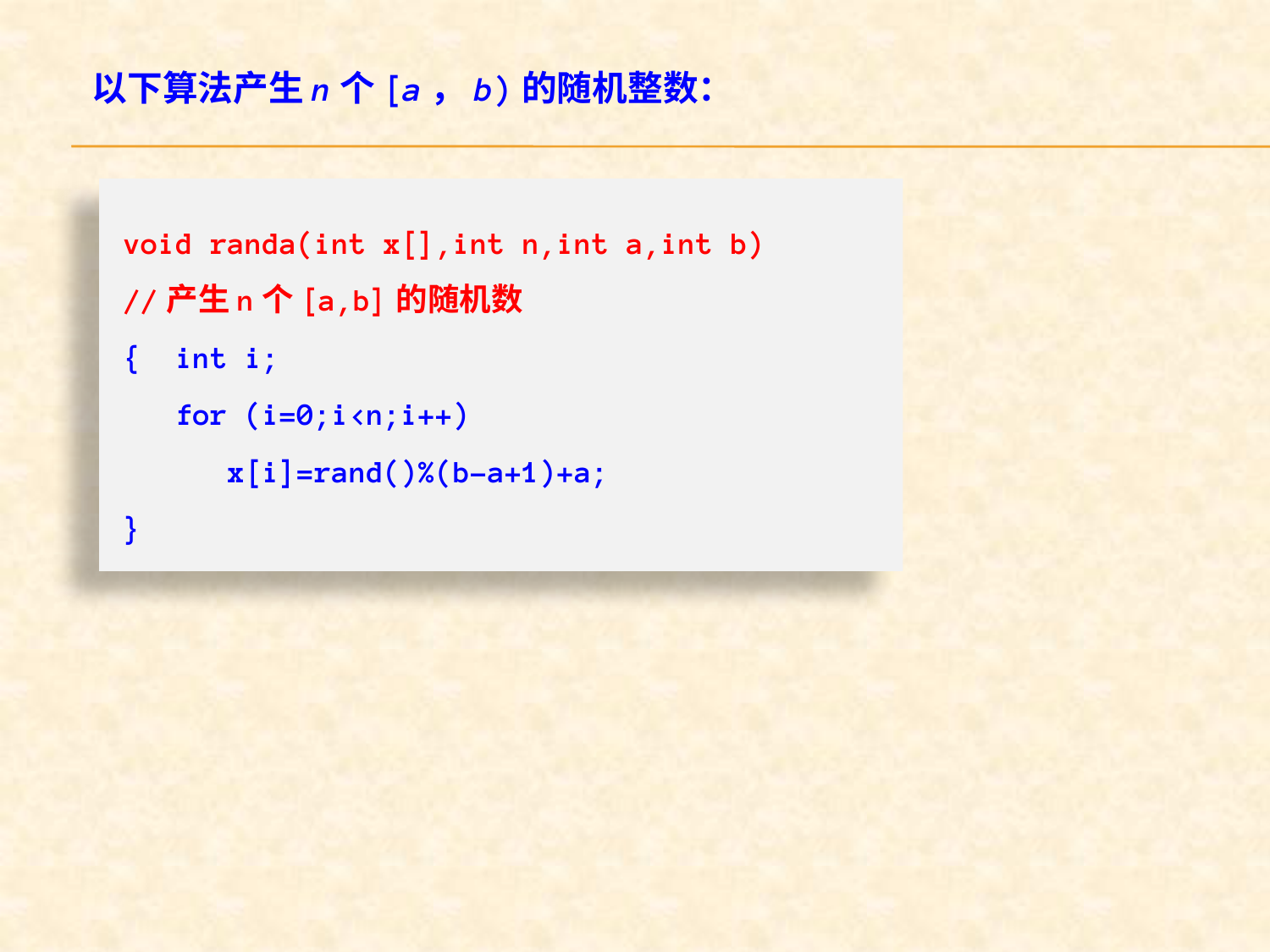

以下算法产生n个[a，b)的随机整数：
void randa(int x[],int n,int a,int b)
//产生n个[a,b]的随机数
{  int i;
   for (i=0;i<n;i++)
      x[i]=rand()%(b-a+1)+a;
}